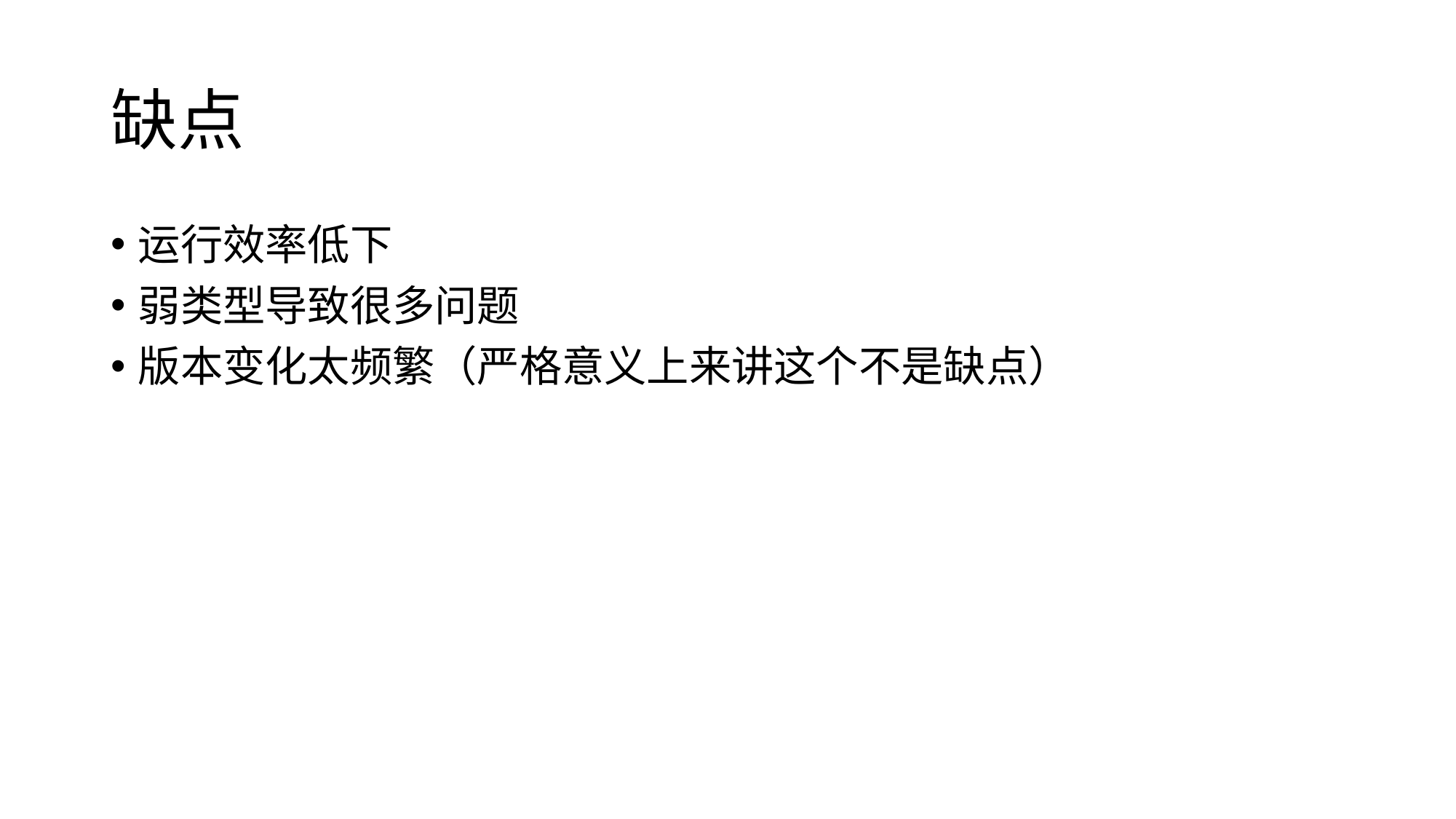

# 缺点
运行效率低下
弱类型导致很多问题
版本变化太频繁（严格意义上来讲这个不是缺点）